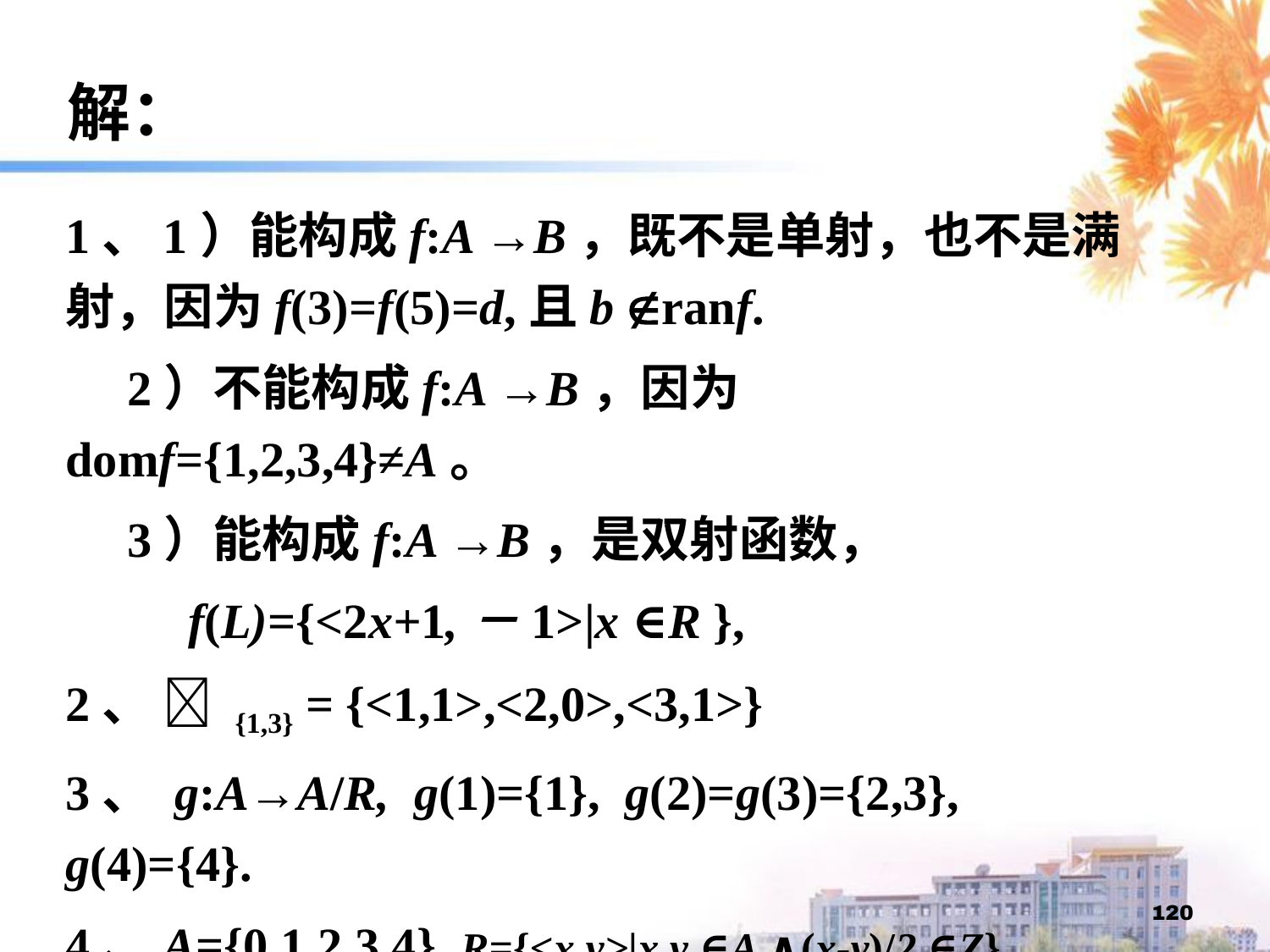

解：
1、1）能构成f:A →B，既不是单射，也不是满射，因为f(3)=f(5)=d,且b ∉ranf.
     2）不能构成f:A →B，因为domf={1,2,3,4}≠A。
     3）能构成f:A →B，是双射函数，
          f(L)={<2x+1,－1>|x ∈R },
2、 χ {1,3} = {<1,1>,<2,0>,<3,1>}
3、 g:A→A/R,  g(1)={1},  g(2)=g(3)={2,3},  g(4)={4}.
4、A={0,1,2,3,4}, R={<x,y>|x,y ∈A ∧(x-y)/2 ∈Z}
120